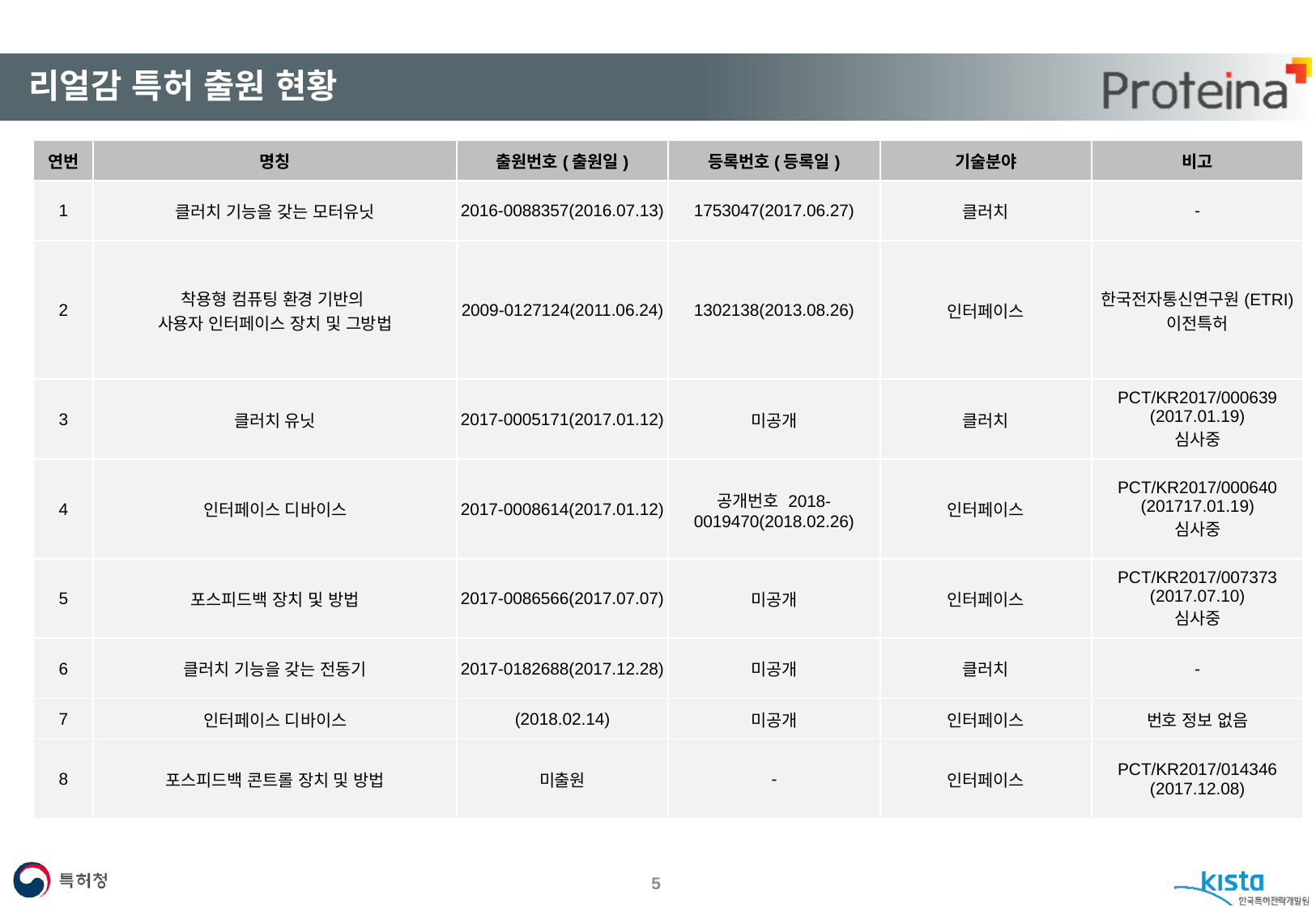

#
리얼감 특허 출원 현황
| 연번 | 명칭 | 출원번호(출원일) | 등록번호(등록일) | 기술분야 | 비고 |
| --- | --- | --- | --- | --- | --- |
| 1 | 클러치 기능을 갖는 모터유닛 | 2016-0088357(2016.07.13) | 1753047(2017.06.27) | 클러치 | - |
| 2 | 착용형 컴퓨팅 환경 기반의 사용자 인터페이스 장치 및 그방법 | 2009-0127124(2011.06.24) | 1302138(2013.08.26) | 인터페이스 | 한국전자통신연구원(ETRI) 이전특허 |
| 3 | 클러치 유닛 | 2017-0005171(2017.01.12) | 미공개 | 클러치 | PCT/KR2017/000639 (2017.01.19) 심사중 |
| 4 | 인터페이스 디바이스 | 2017-0008614(2017.01.12) | 공개번호 2018-0019470(2018.02.26) | 인터페이스 | PCT/KR2017/000640 (201717.01.19) 심사중 |
| 5 | 포스피드백 장치 및 방법 | 2017-0086566(2017.07.07) | 미공개 | 인터페이스 | PCT/KR2017/007373 (2017.07.10) 심사중 |
| 6 | 클러치 기능을 갖는 전동기 | 2017-0182688(2017.12.28) | 미공개 | 클러치 | - |
| 7 | 인터페이스 디바이스 | (2018.02.14) | 미공개 | 인터페이스 | 번호 정보 없음 |
| 8 | 포스피드백 콘트롤 장치 및 방법 | 미출원 | - | 인터페이스 | PCT/KR2017/014346 (2017.12.08) |